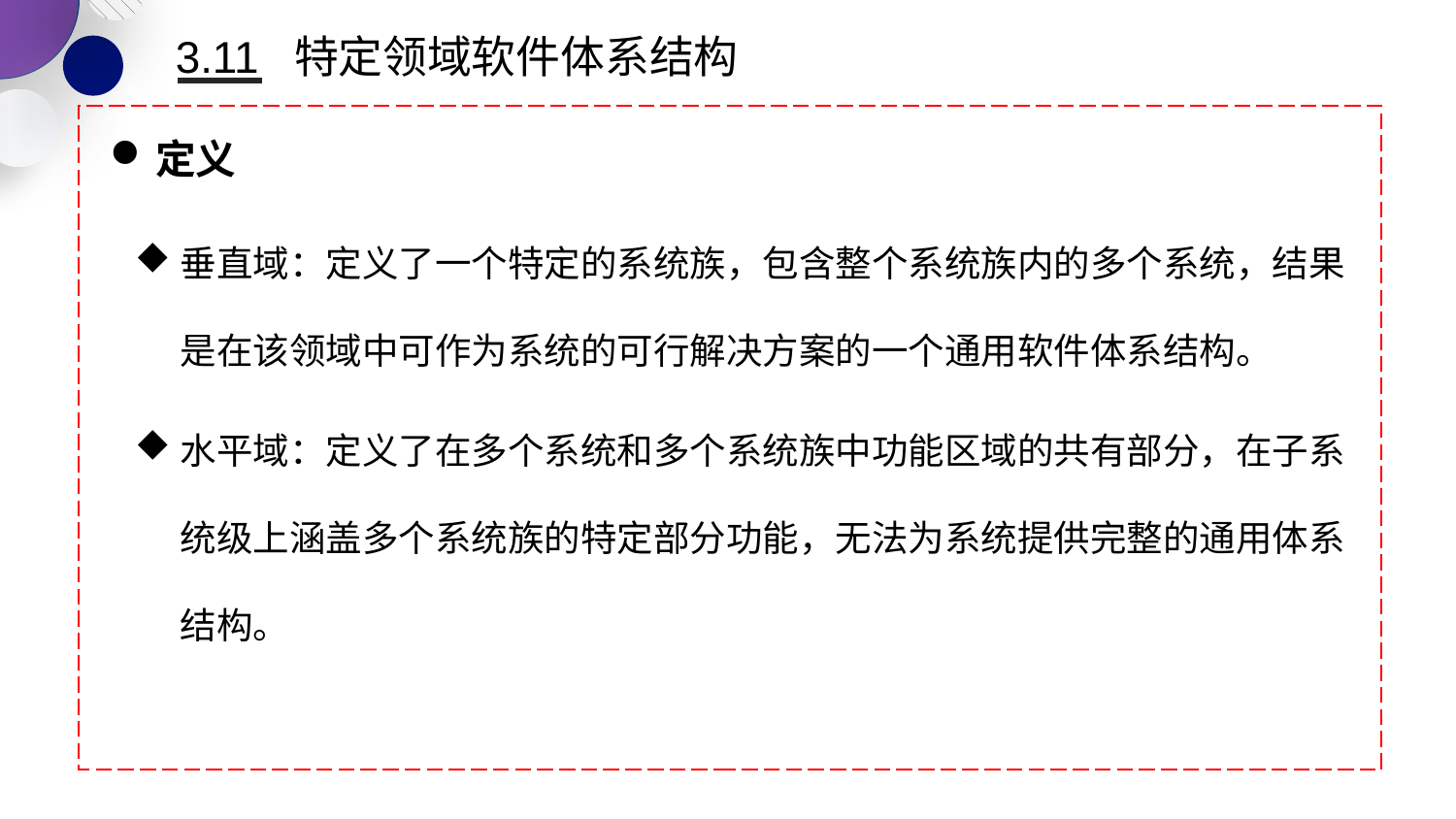

3.11  特定领域软件体系结构

定义
垂直域：定义了一个特定的系统族，包含整个系统族内的多个系统，结果是在该领域中可作为系统的可行解决方案的一个通用软件体系结构。
水平域：定义了在多个系统和多个系统族中功能区域的共有部分，在子系统级上涵盖多个系统族的特定部分功能，无法为系统提供完整的通用体系结构。